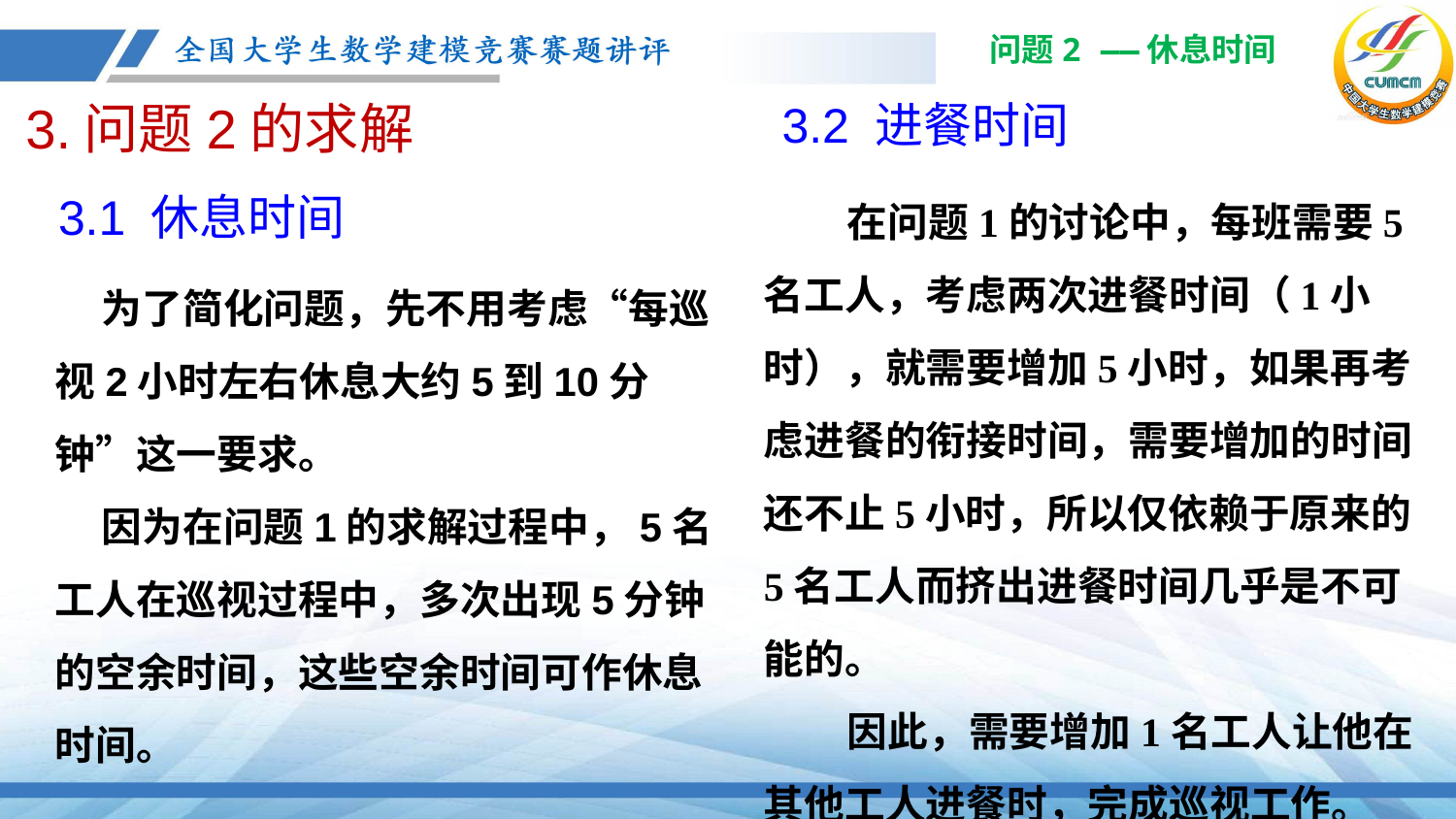

问题2 ——休息时间
3.问题2的求解
3.2 进餐时间
        在问题1的讨论中，每班需要5名工人，考虑两次进餐时间（1小时），就需要增加5小时，如果再考虑进餐的衔接时间，需要增加的时间还不止5小时，所以仅依赖于原来的5名工人而挤出进餐时间几乎是不可能的。
        因此，需要增加1名工人让他在其他工人进餐时，完成巡视工作。
3.1 休息时间
    为了简化问题，先不用考虑“每巡视2小时左右休息大约5到10分钟”这一要求。
    因为在问题1的求解过程中，5名工人在巡视过程中，多次出现5分钟的空余时间，这些空余时间可作休息时间。